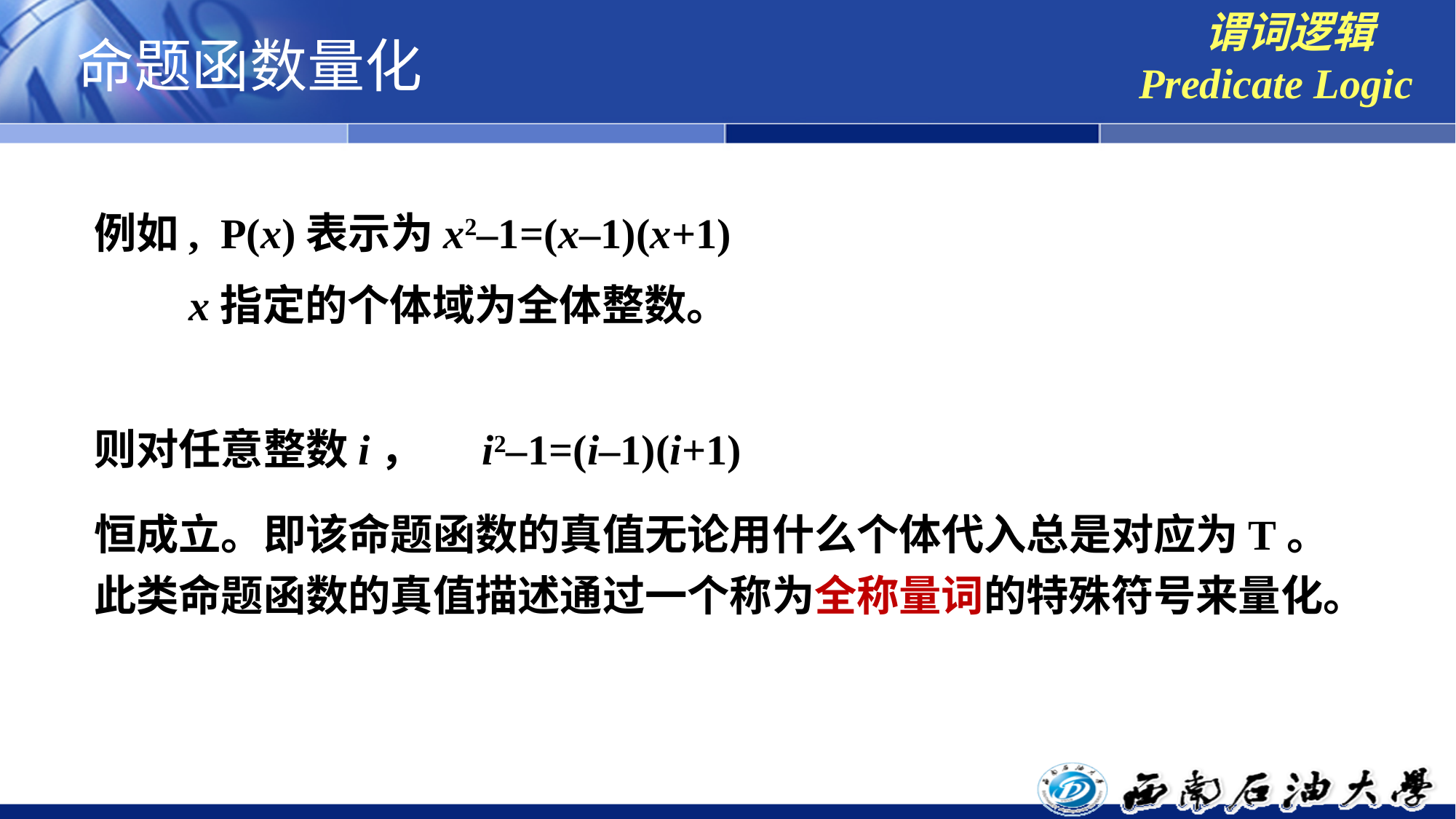

谓词逻辑
Predicate Logic
命题函数量化
例如,  P(x)表示为x2–1=(x–1)(x+1)
         x指定的个体域为全体整数。

则对任意整数i，	 i2–1=(i–1)(i+1)

恒成立。即该命题函数的真值无论用什么个体代入总是对应为T。
此类命题函数的真值描述通过一个称为全称量词的特殊符号来量化。